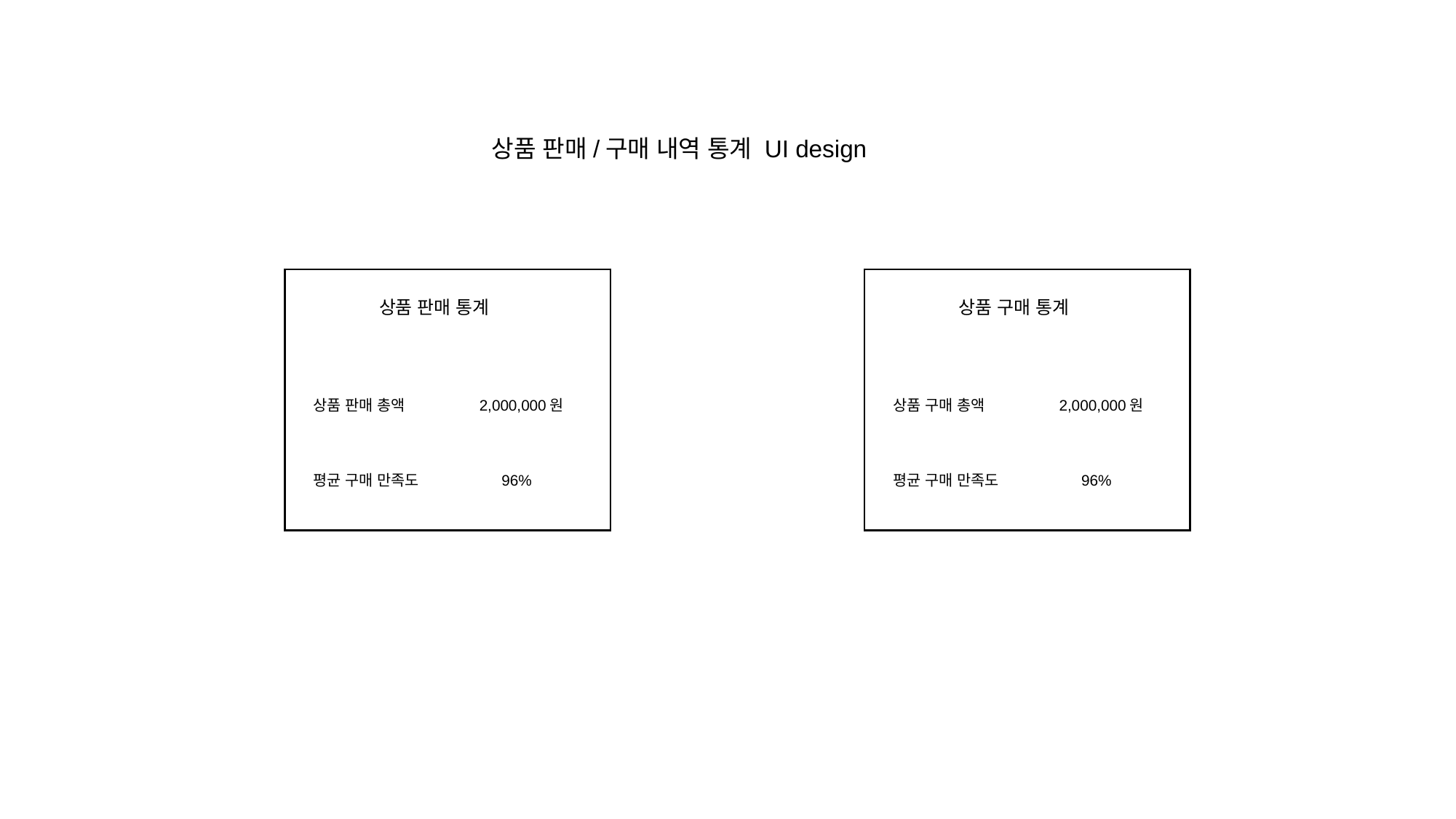

상품 판매/구매 내역 통계 UI design

상품 판매 통계
상품 판매 총액                 2,000,000원
평균 구매 만족도                   96%

상품 구매 통계
상품 구매 총액                 2,000,000원
평균 구매 만족도                   96%